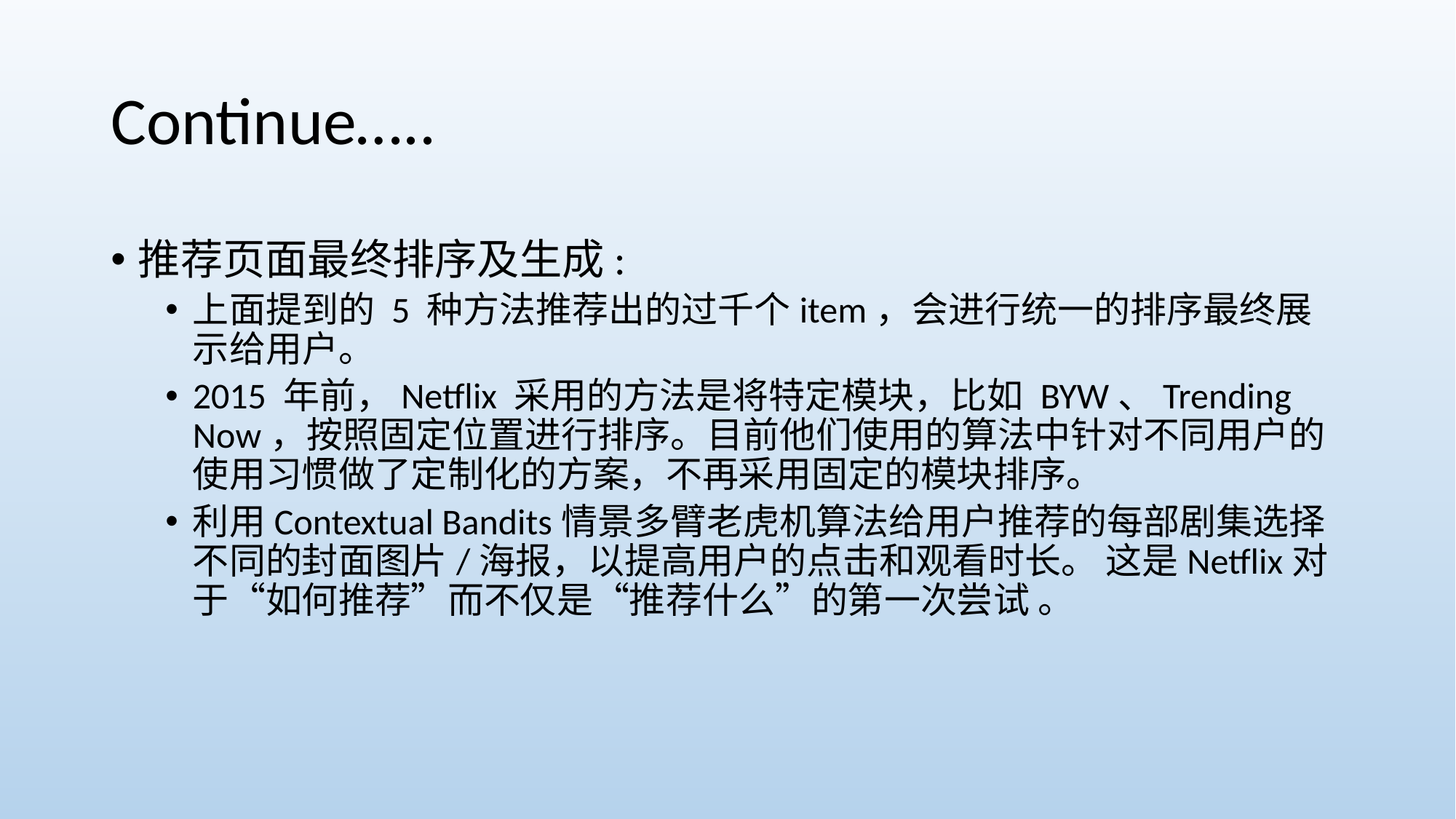

# Continue…..
推荐页面最终排序及生成:
上面提到的 5 种方法推荐出的过千个item，会进行统一的排序最终展示给用户。
2015 年前，Netflix 采用的方法是将特定模块，比如 BYW、Trending Now，按照固定位置进行排序。目前他们使用的算法中针对不同用户的使用习惯做了定制化的方案，不再采用固定的模块排序。
利用Contextual Bandits情景多臂老虎机算法给用户推荐的每部剧集选择不同的封面图片/海报，以提高用户的点击和观看时长。 这是Netflix对于“如何推荐”而不仅是“推荐什么”的第一次尝试 。